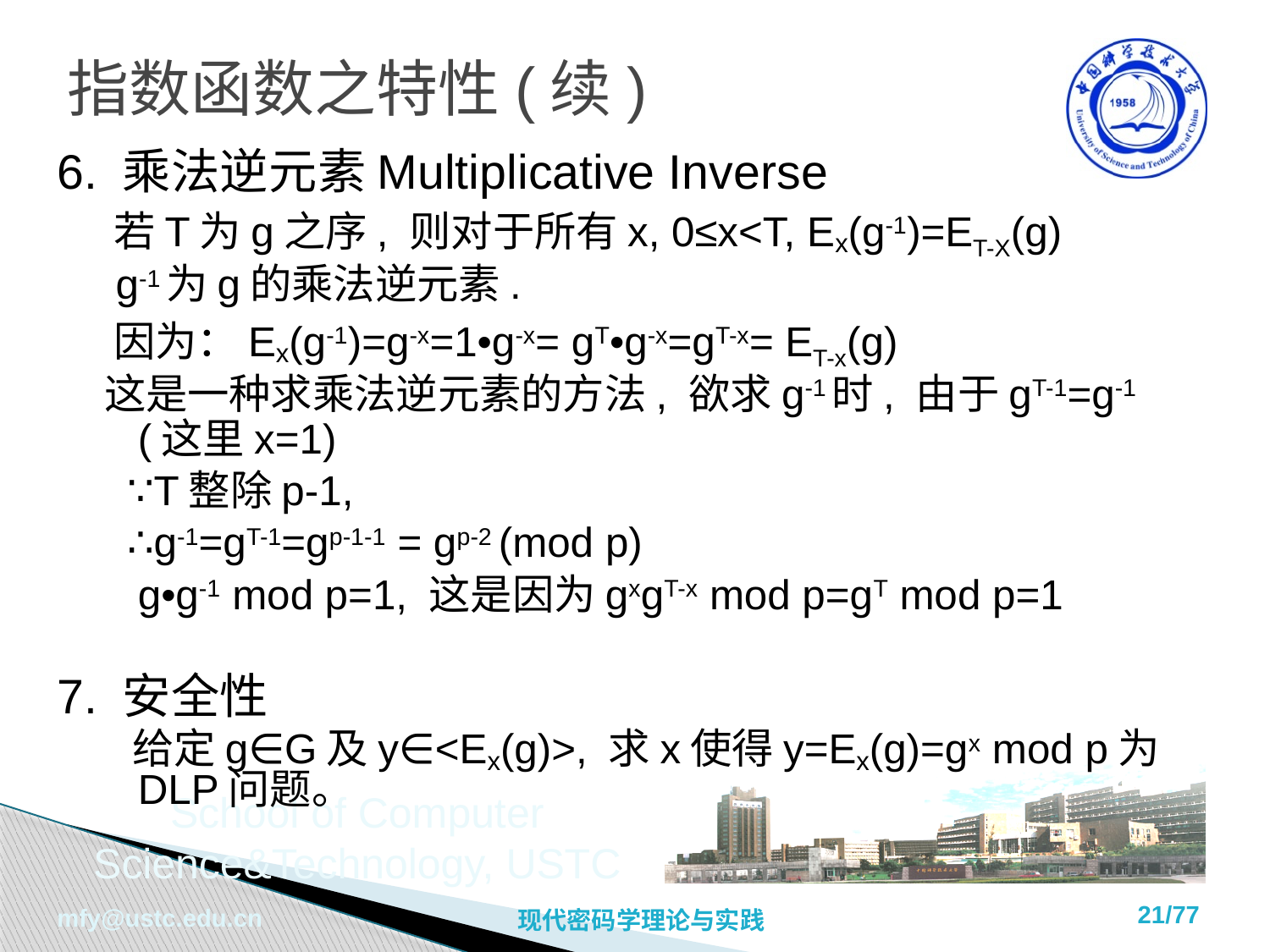

# 指数函数之特性(续)
6. 乘法逆元素Multiplicative Inverse
     若T为g之序, 则对于所有x, 0≤x<T, Ex(g-1)=ET-X(g)
     g-1为g的乘法逆元素.
     因为：Ex(g-1)=g-x=1•g-x= gT•g-x=gT-x= ET-x(g)
    这是一种求乘法逆元素的方法, 欲求g-1时, 由于gT-1=g-1  (这里x=1)
      ∵T整除p-1,
      ∴g-1=gT-1=gp-1-1 = gp-2 (mod p)
	g•g-1 mod p=1, 这是因为gxgT-x mod p=gT mod p=1

7. 安全性
       给定g∈G及y∈<Ex(g)>, 求x使得y=Ex(g)=gx mod p为DLP问题。